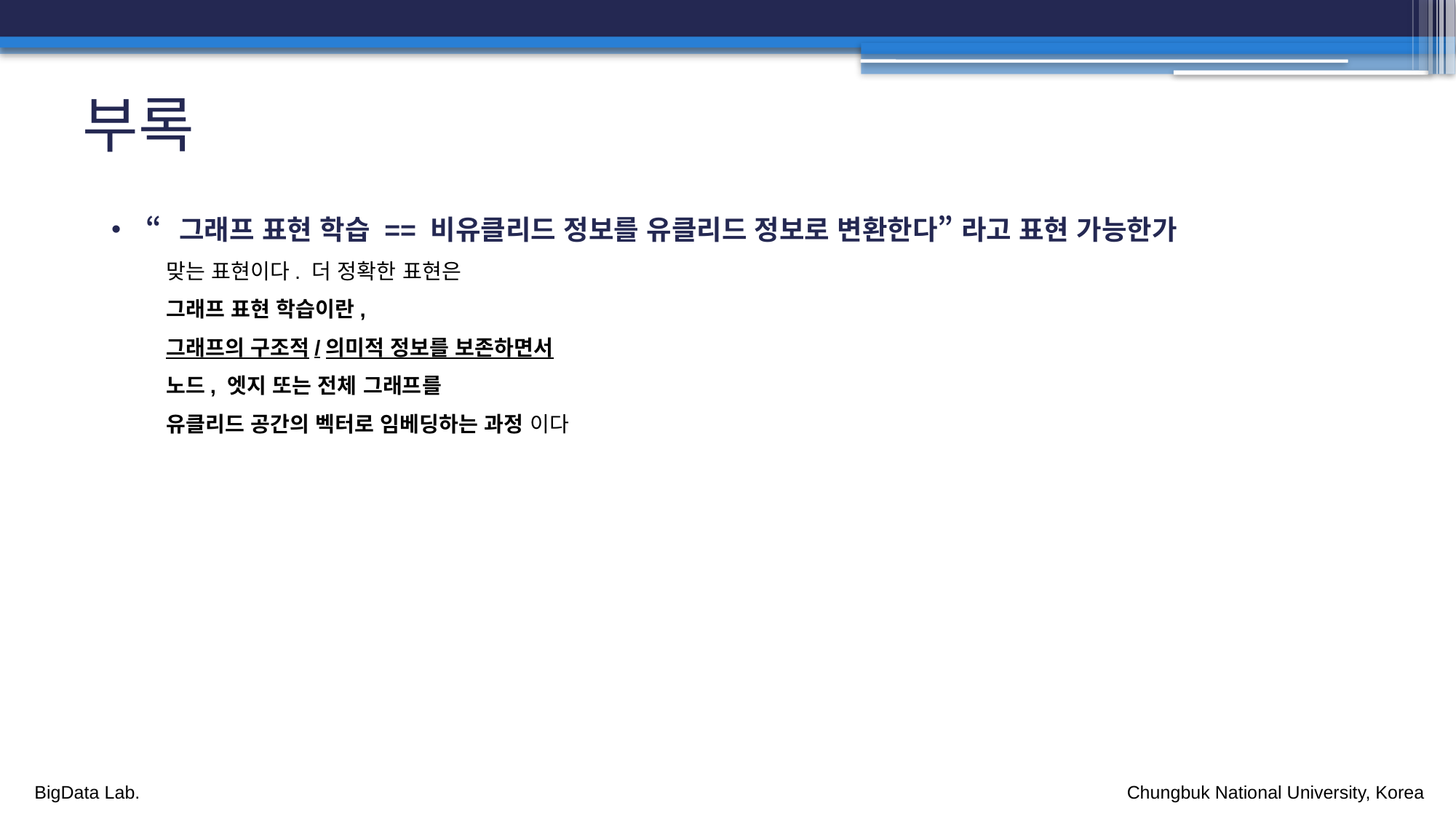

부록
“그래프 표현 학습 == 비유클리드 정보를 유클리드 정보로 변환한다” 라고 표현 가능한가
맞는 표현이다. 더 정확한 표현은
그래프 표현 학습이란,
그래프의 구조적/의미적 정보를 보존하면서
노드, 엣지 또는 전체 그래프를
유클리드 공간의 벡터로 임베딩하는 과정 이다